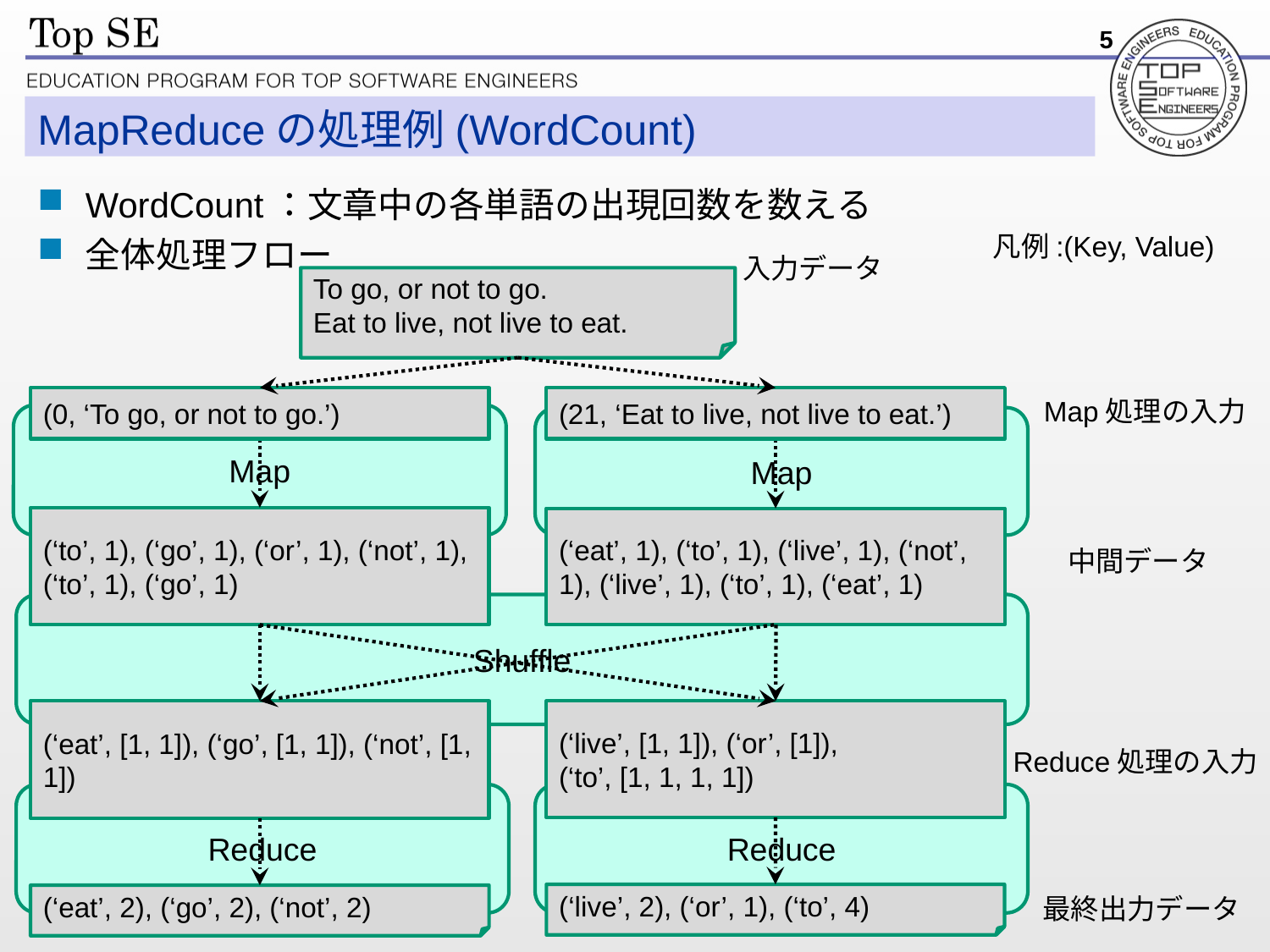

5
# MapReduceの処理例(WordCount)
WordCount：文章中の各単語の出現回数を数える
全体処理フロー
凡例:(Key, Value)
入力データ
To go, or not to go.
Eat to live, not live to eat.
(0, ‘To go, or not to go.’)
(21, ‘Eat to live, not live to eat.’)
Map処理の入力
Map
Map
(‘to’, 1), (‘go’, 1), (‘or’, 1), (‘not’, 1), (‘to’, 1), (‘go’, 1)
(‘eat’, 1), (‘to’, 1), (‘live’, 1), (‘not’, 1), (‘live’, 1), (‘to’, 1), (‘eat’, 1)
中間データ
Shuffle
(‘eat’, [1, 1]), (‘go’, [1, 1]), (‘not’, [1, 1])
(‘live’, [1, 1]), (‘or’, [1]),
(‘to’, [1, 1, 1, 1])
Reduce処理の入力
Reduce
Reduce
(‘live’, 2), (‘or’, 1), (‘to’, 4)
最終出力データ
(‘eat’, 2), (‘go’, 2), (‘not’, 2)